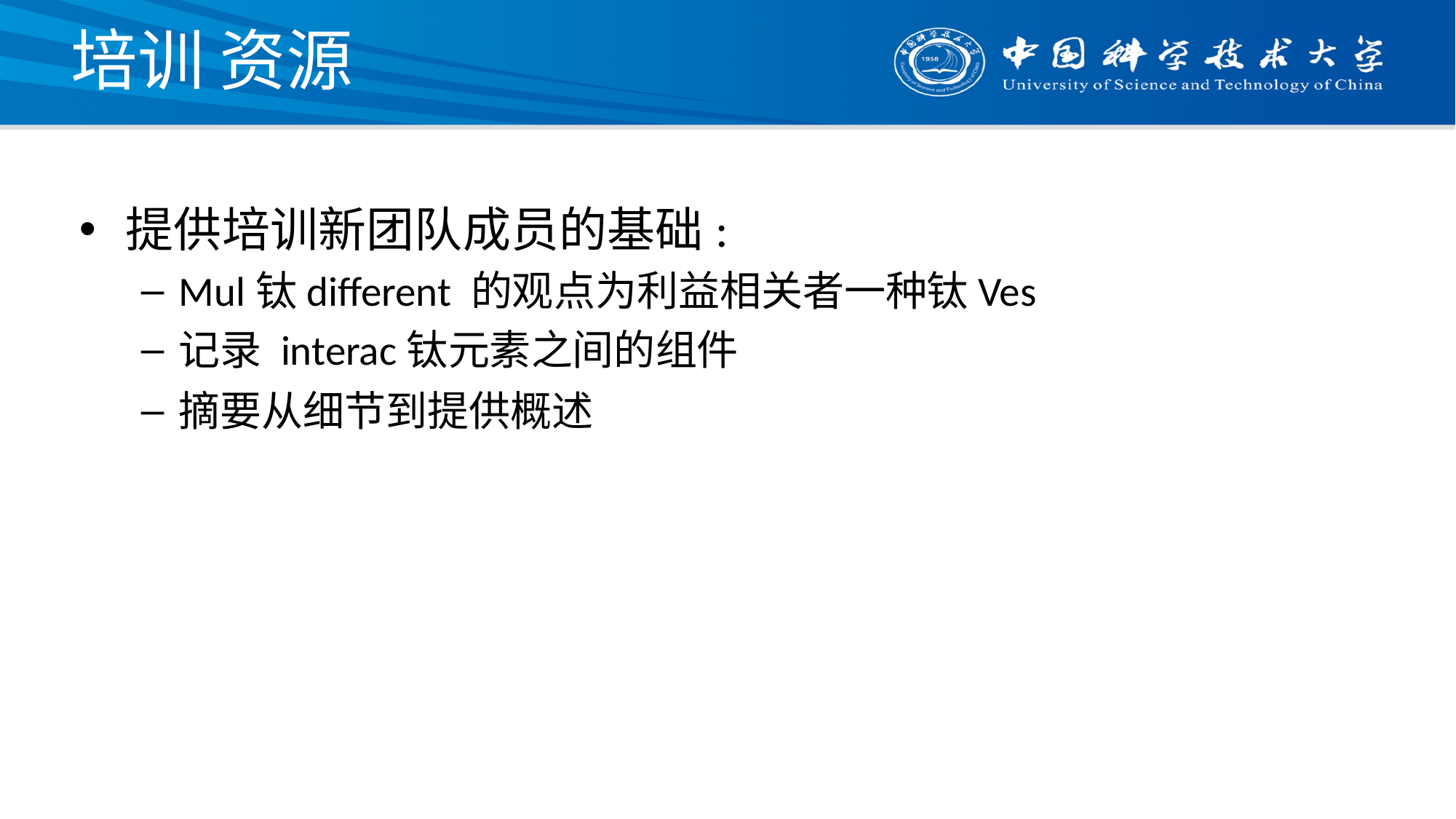

# 培训 资源
提供培训新团队成员的基础:
Mul钛diﬀerent 的观点为利益相关者一种钛Ves
记录 interac钛元素之间的组件
摘要从细节到提供概述